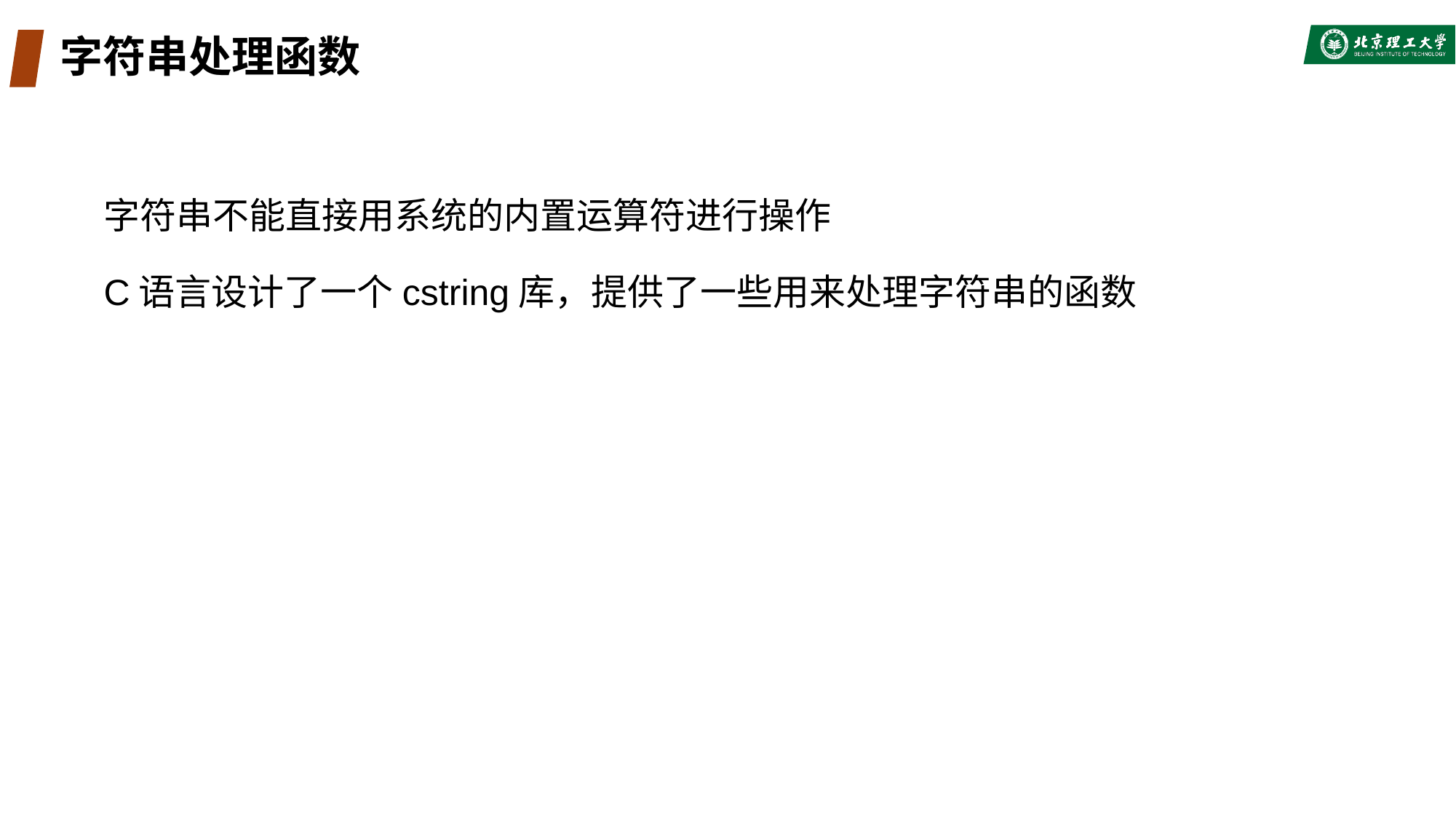

# 字符串处理函数
字符串不能直接用系统的内置运算符进行操作
C语言设计了一个cstring库，提供了一些用来处理字符串的函数